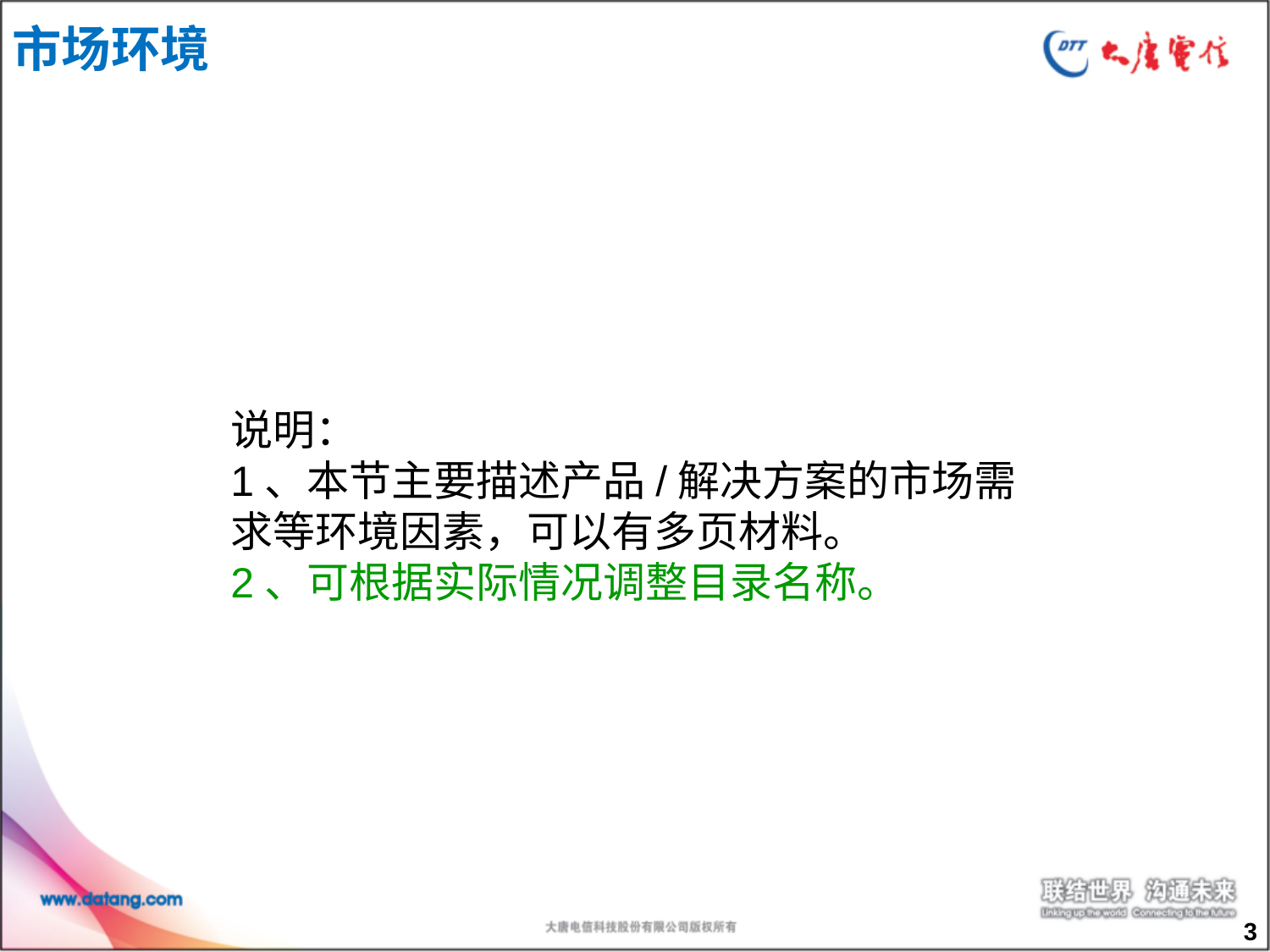

市场环境
说明：
1、本节主要描述产品/解决方案的市场需求等环境因素，可以有多页材料。                   2、可根据实际情况调整目录名称。
3